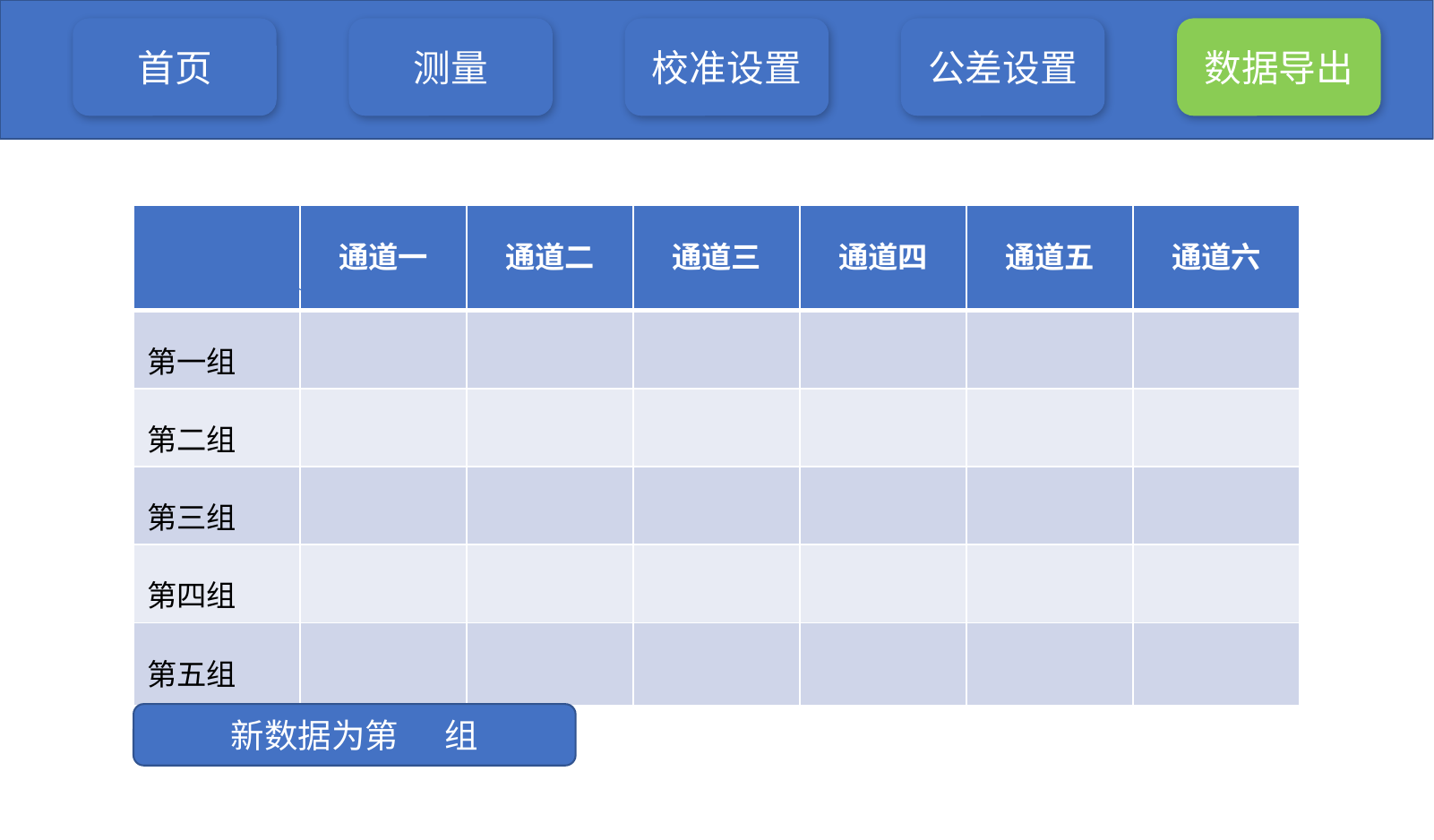

首页
测量
校准设置
公差设置
数据导出
|  | 通道一 | 通道二 | 通道三 | 通道四 | 通道五 | 通道六 |
| --- | --- | --- | --- | --- | --- | --- |
| 第一组 |  |  |  |  |  |  |
| 第二组 |  |  |  |  |  |  |
| 第三组 |  |  |  |  |  |  |
| 第四组 |  |  |  |  |  |  |
| 第五组 |  |  |  |  |  |  |
新数据为第      组